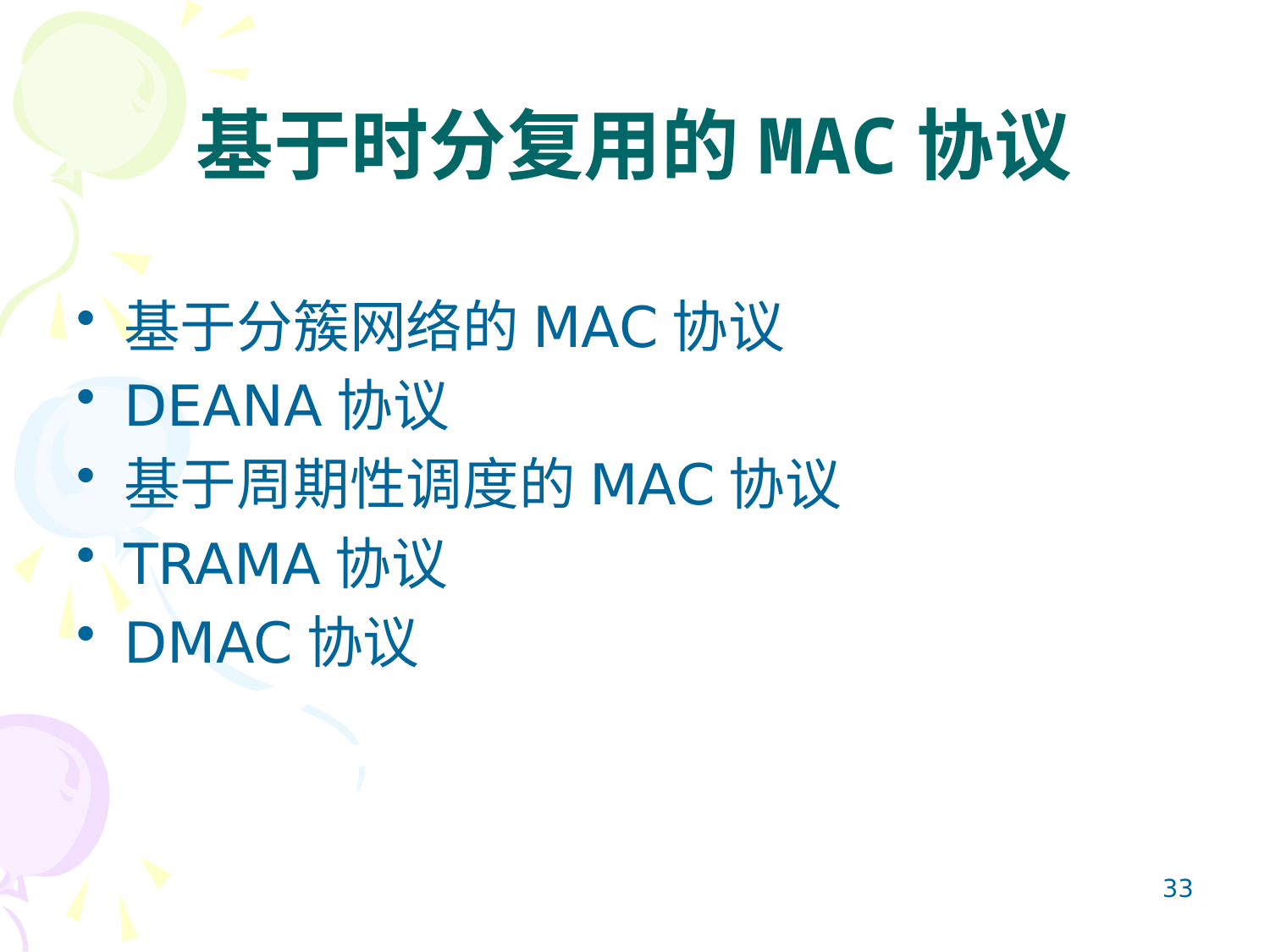

# 基于时分复用的MAC协议

基于分簇网络的MAC协议
DEANA协议
基于周期性调度的MAC协议
TRAMA协议
DMAC协议
33